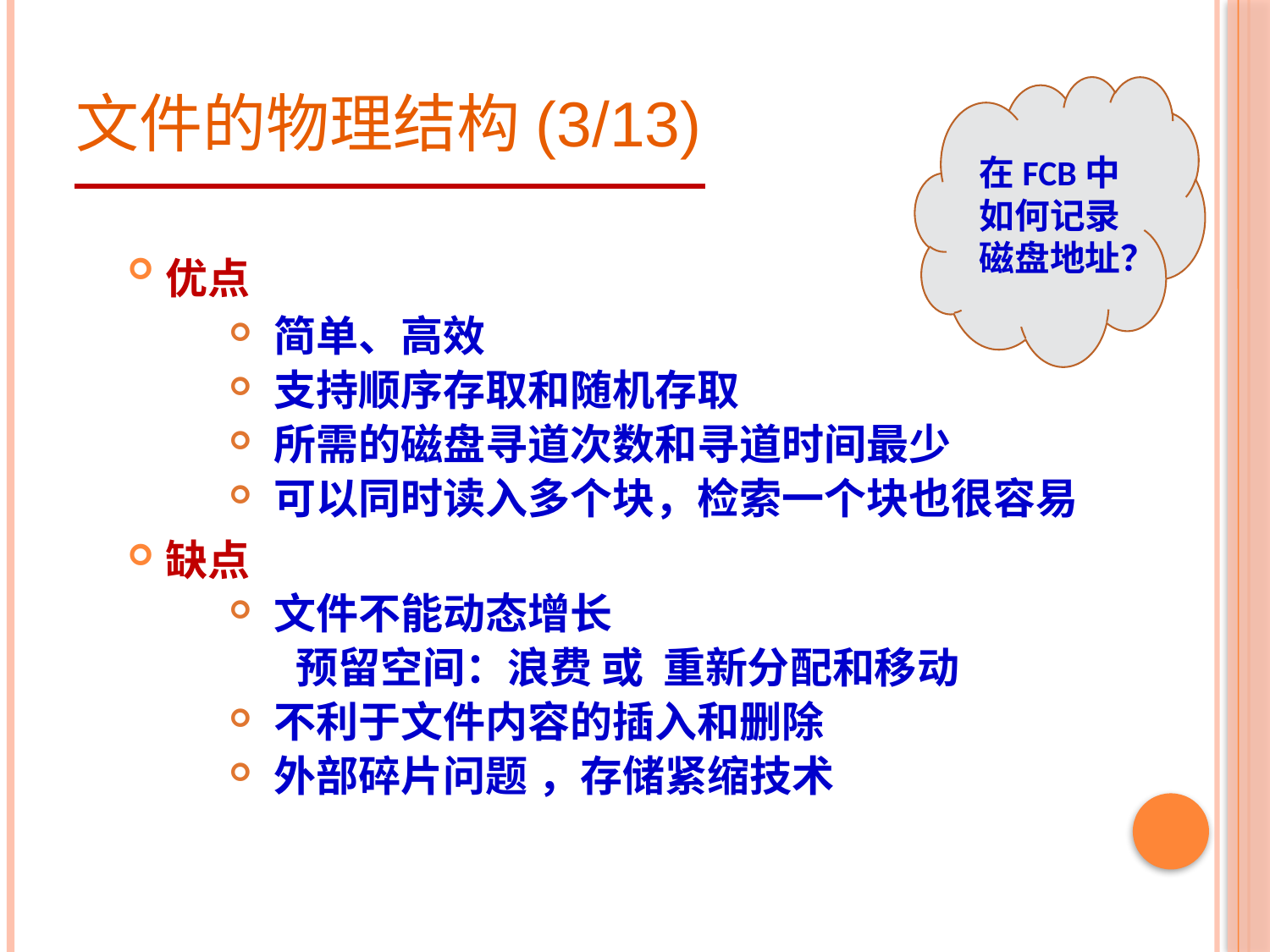

# 文件的物理结构(3/13)
在FCB中如何记录磁盘地址？
优点
 简单、高效
 支持顺序存取和随机存取
 所需的磁盘寻道次数和寻道时间最少
 可以同时读入多个块，检索一个块也很容易
缺点
 文件不能动态增长
              预留空间：浪费 或  重新分配和移动
 不利于文件内容的插入和删除
 外部碎片问题 ，存储紧缩技术